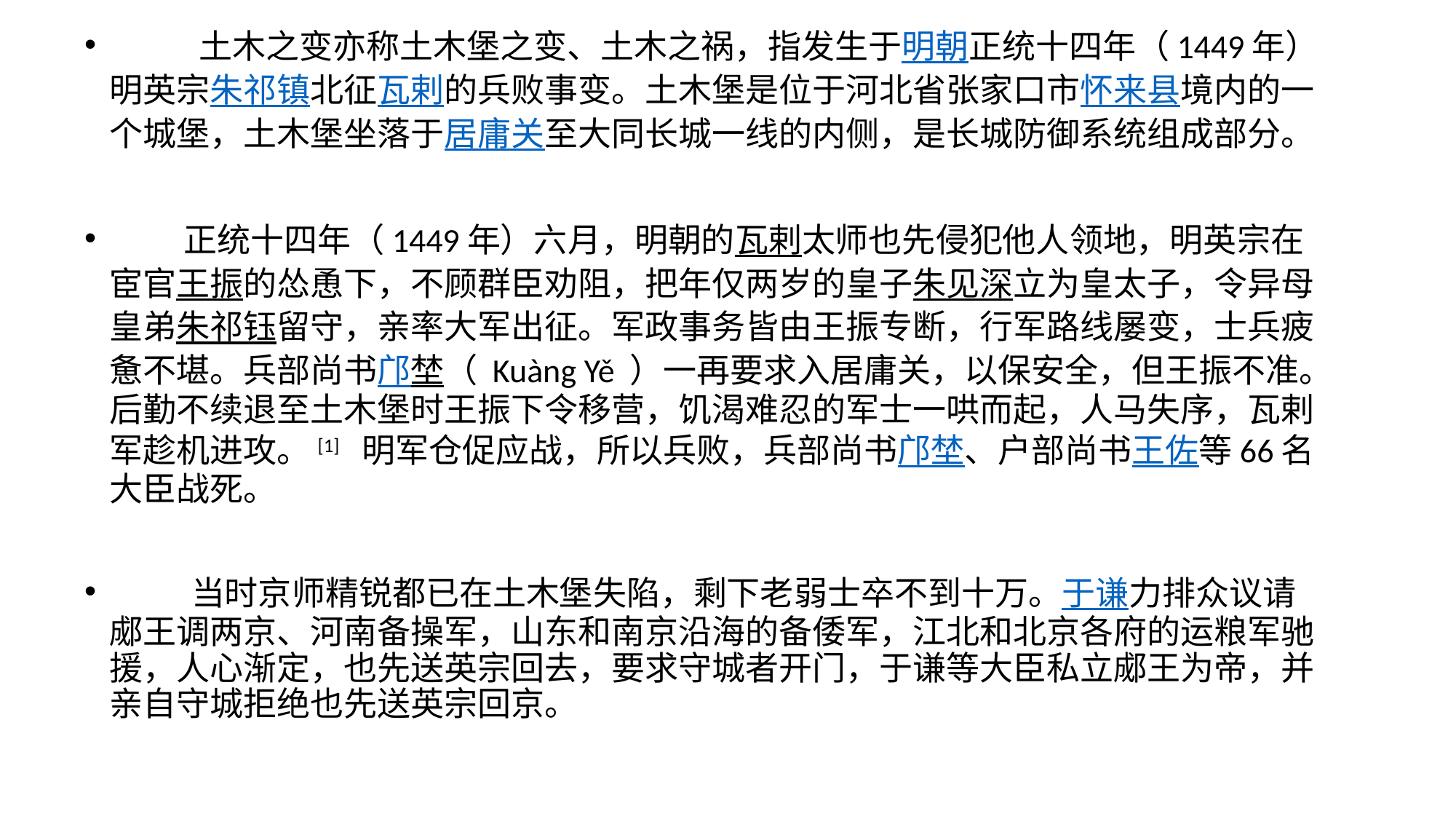

土木之变亦称土木堡之变、土木之祸，指发生于明朝正统十四年（1449年）明英宗朱祁镇北征瓦剌的兵败事变。土木堡是位于河北省张家口市怀来县境内的一个城堡，土木堡坐落于居庸关至大同长城一线的内侧，是长城防御系统组成部分。

         正统十四年（1449年）六月，明朝的瓦剌太师也先侵犯他人领地，明英宗在宦官王振的怂恿下，不顾群臣劝阻，把年仅两岁的皇子朱见深立为皇太子，令异母皇弟朱祁钰留守，亲率大军出征。军政事务皆由王振专断，行军路线屡变，士兵疲惫不堪。兵部尚书邝埜（ Kuàng Yě ）一再要求入居庸关，以保安全，但王振不准。后勤不续退至土木堡时王振下令移营，饥渴难忍的军士一哄而起，人马失序，瓦剌军趁机进攻。[1]  明军仓促应战，所以兵败，兵部尚书邝埜、户部尚书王佐等66名大臣战死。

          当时京师精锐都已在土木堡失陷，剩下老弱士卒不到十万。于谦力排众议请郕王调两京、河南备操军，山东和南京沿海的备倭军，江北和北京各府的运粮军驰援，人心渐定，也先送英宗回去，要求守城者开门，于谦等大臣私立郕王为帝，并亲自守城拒绝也先送英宗回京。